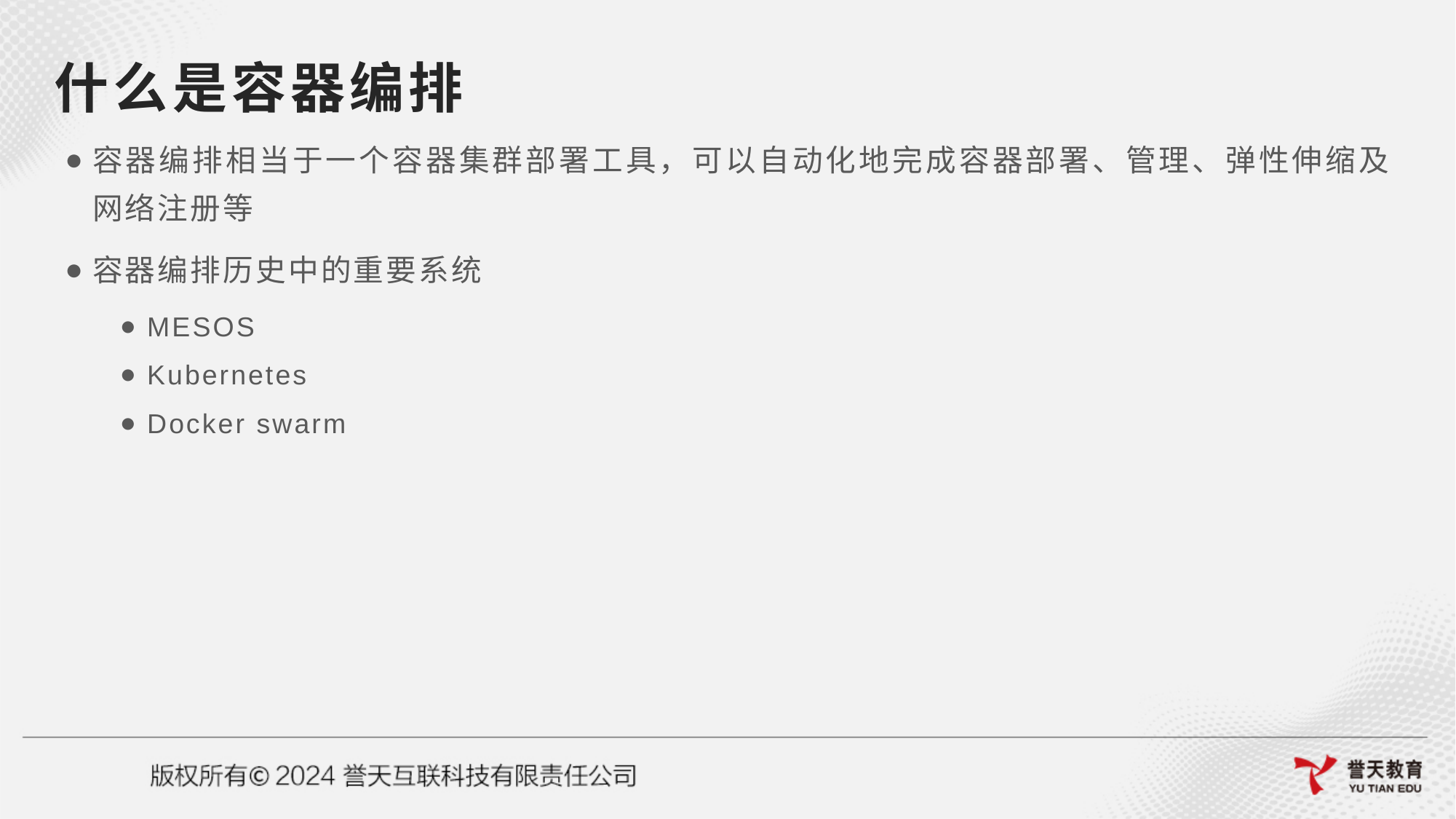

# 什么是容器编排
容器编排相当于一个容器集群部署工具，可以自动化地完成容器部署、管理、弹性伸缩及网络注册等
容器编排历史中的重要系统
MESOS
Kubernetes
Docker swarm